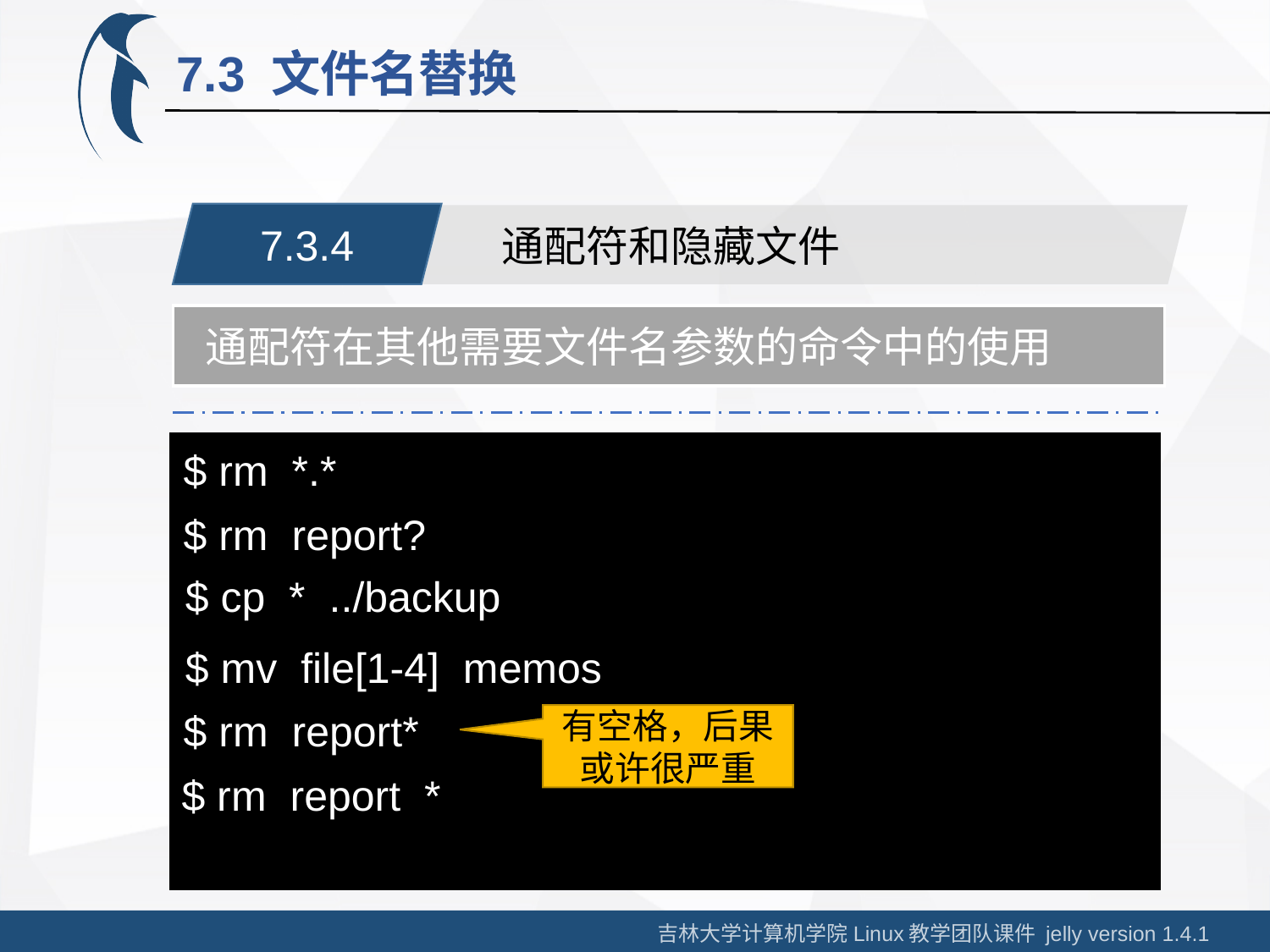

7.3 文件名替换
7.3.4
通配符和隐藏文件
 通配符在其他需要文件名参数的命令中的使用

$ rm  *.*
$ rm  report?
$ cp  *  ../backup
$ mv  file[1-4]  memos
$ rm  report*
有空格，后果或许很严重
$ rm  report  *